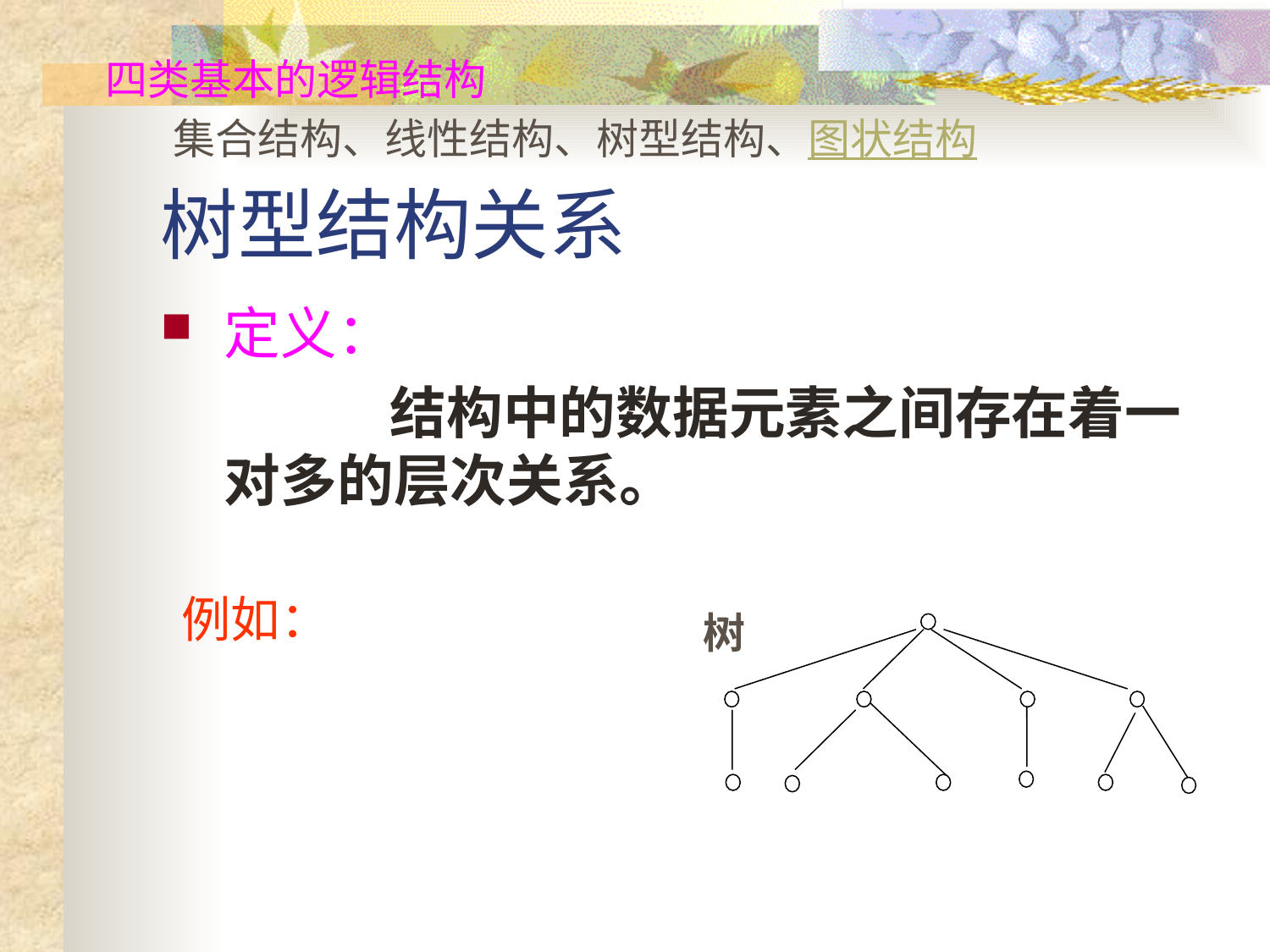

四类基本的逻辑结构
      集合结构、线性结构、树型结构、图状结构
# 树型结构关系
定义：
		  结构中的数据元素之间存在着一对多的层次关系。
例如：
       树